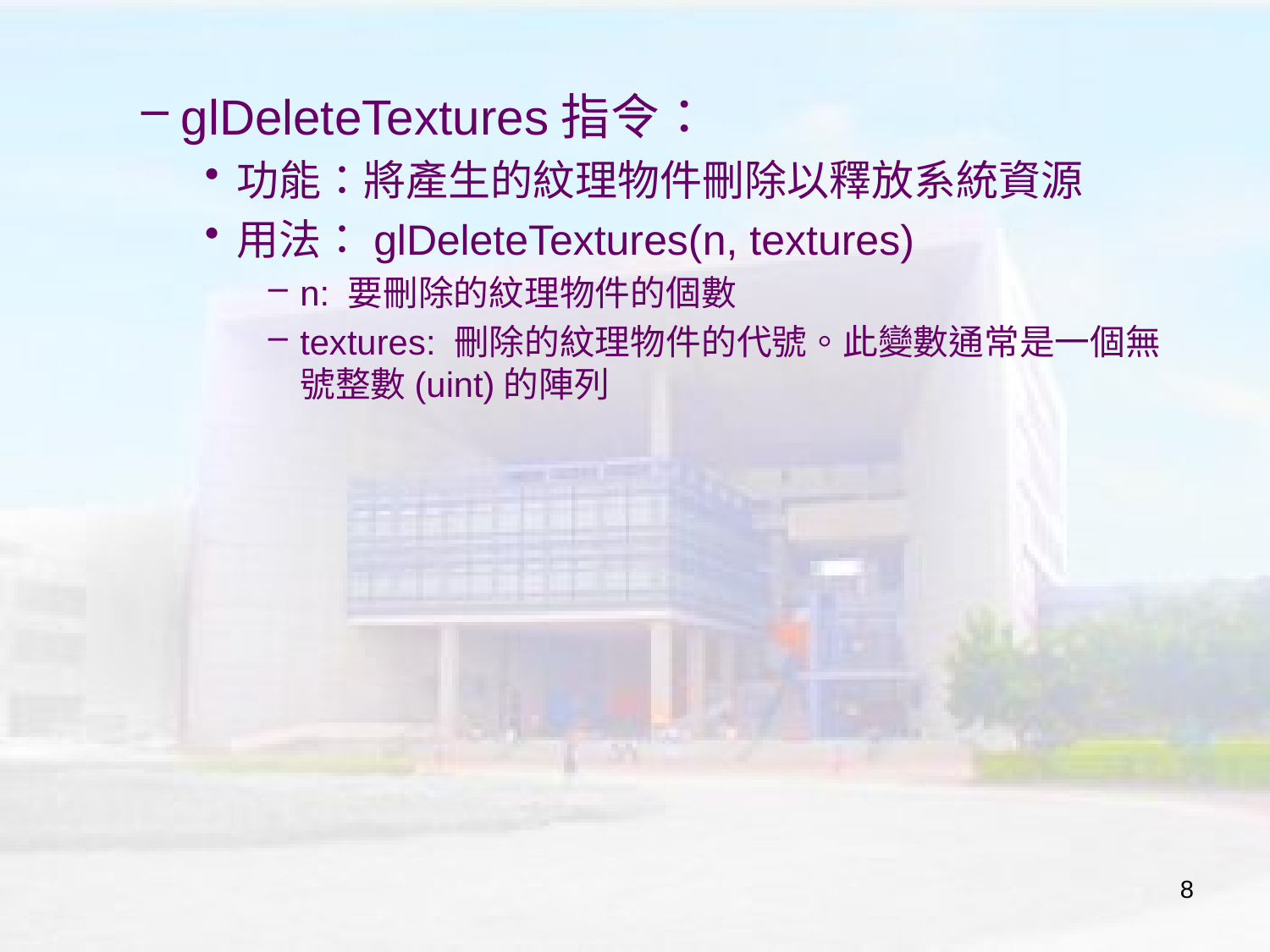

glDeleteTextures指令：
功能：將產生的紋理物件刪除以釋放系統資源
用法：glDeleteTextures(n, textures)
n: 要刪除的紋理物件的個數
textures: 刪除的紋理物件的代號。此變數通常是一個無號整數(uint)的陣列

8